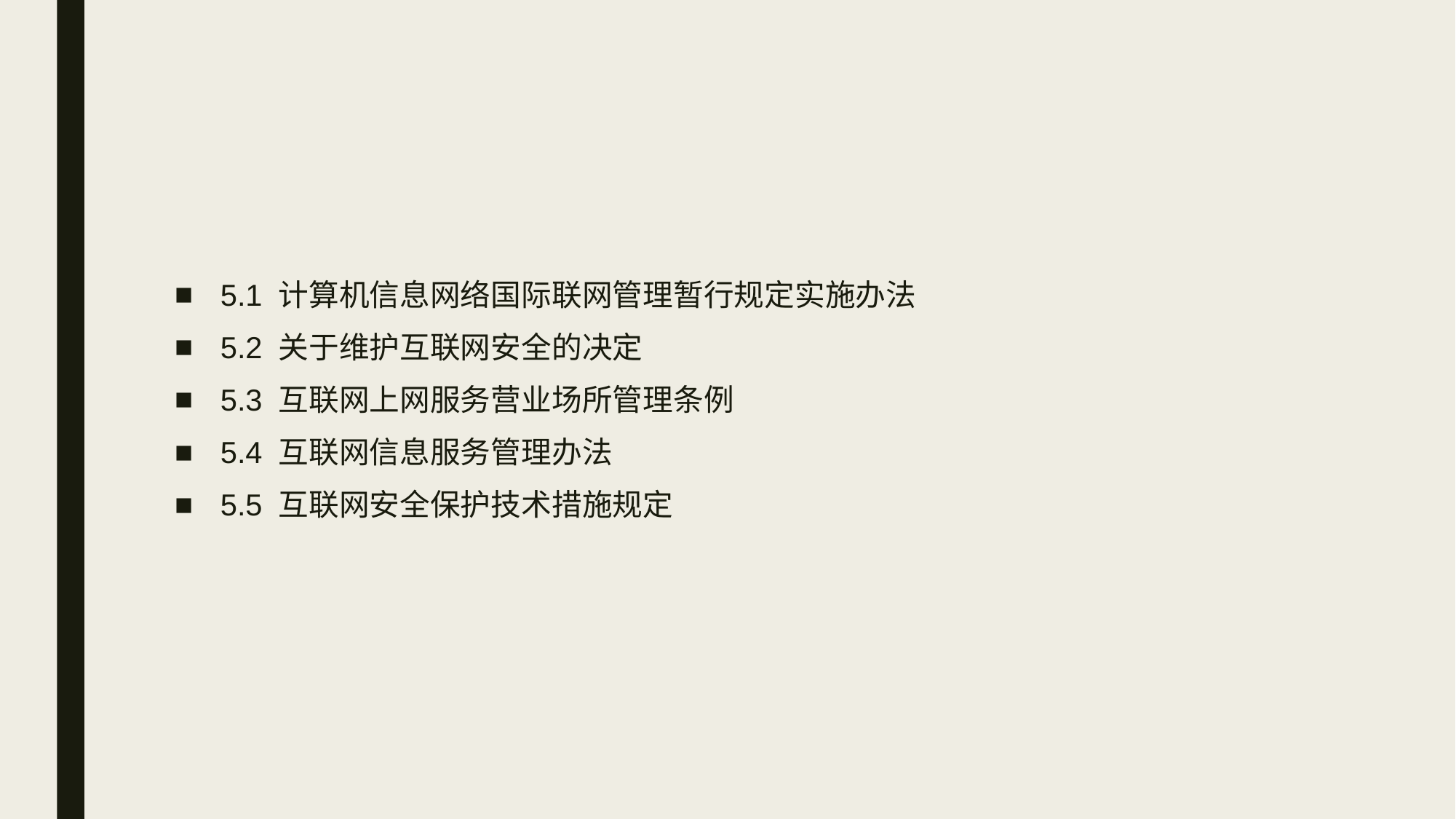

#
5.1 计算机信息网络国际联网管理暂行规定实施办法
5.2 关于维护互联网安全的决定
5.3 互联网上网服务营业场所管理条例
5.4 互联网信息服务管理办法
5.5 互联网安全保护技术措施规定